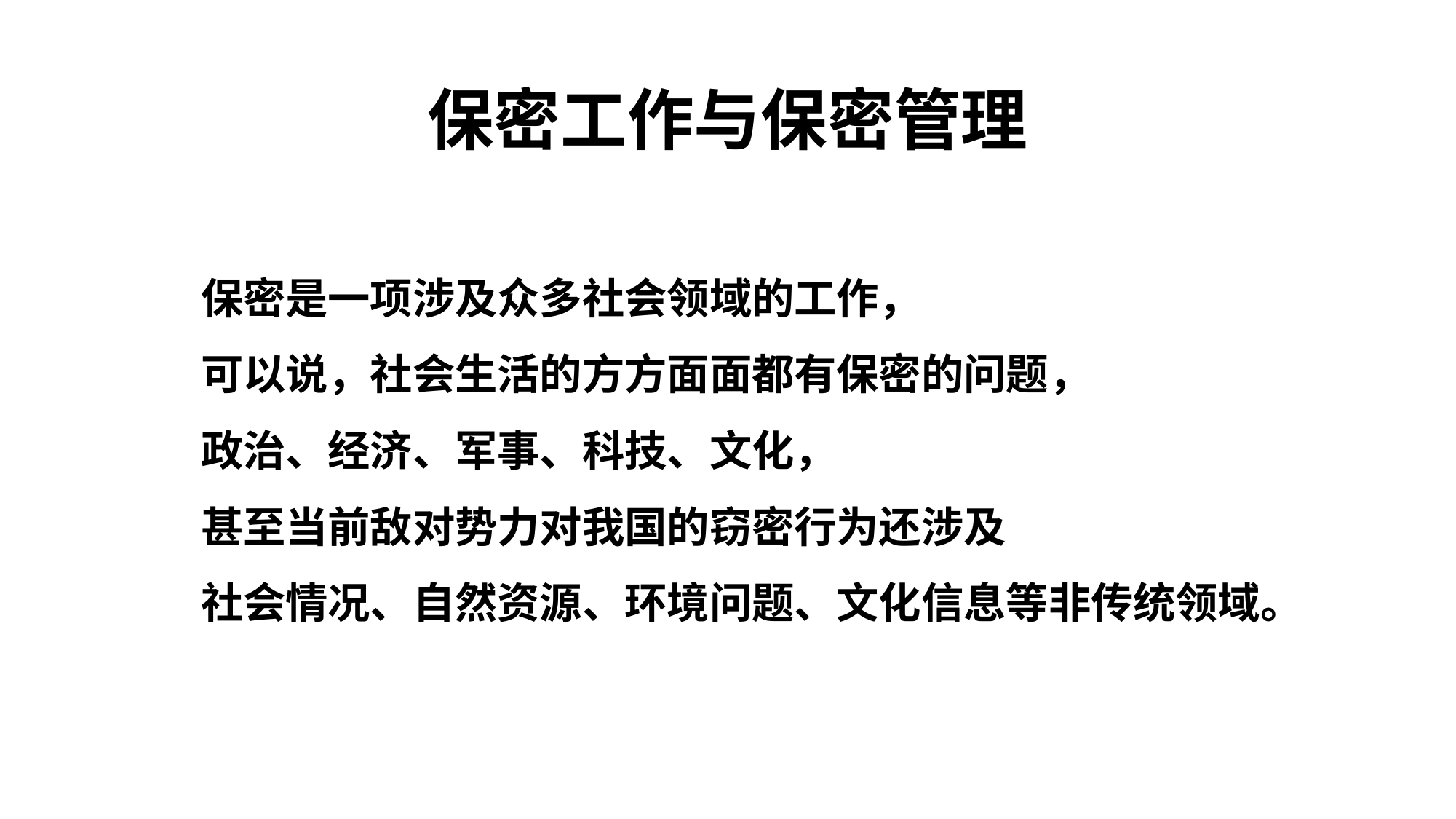

# 保密工作与保密管理
保密是一项涉及众多社会领域的工作，
可以说，社会生活的方方面面都有保密的问题，
政治、经济、军事、科技、文化，
甚至当前敌对势力对我国的窃密行为还涉及
社会情况、自然资源、环境问题、文化信息等非传统领域。